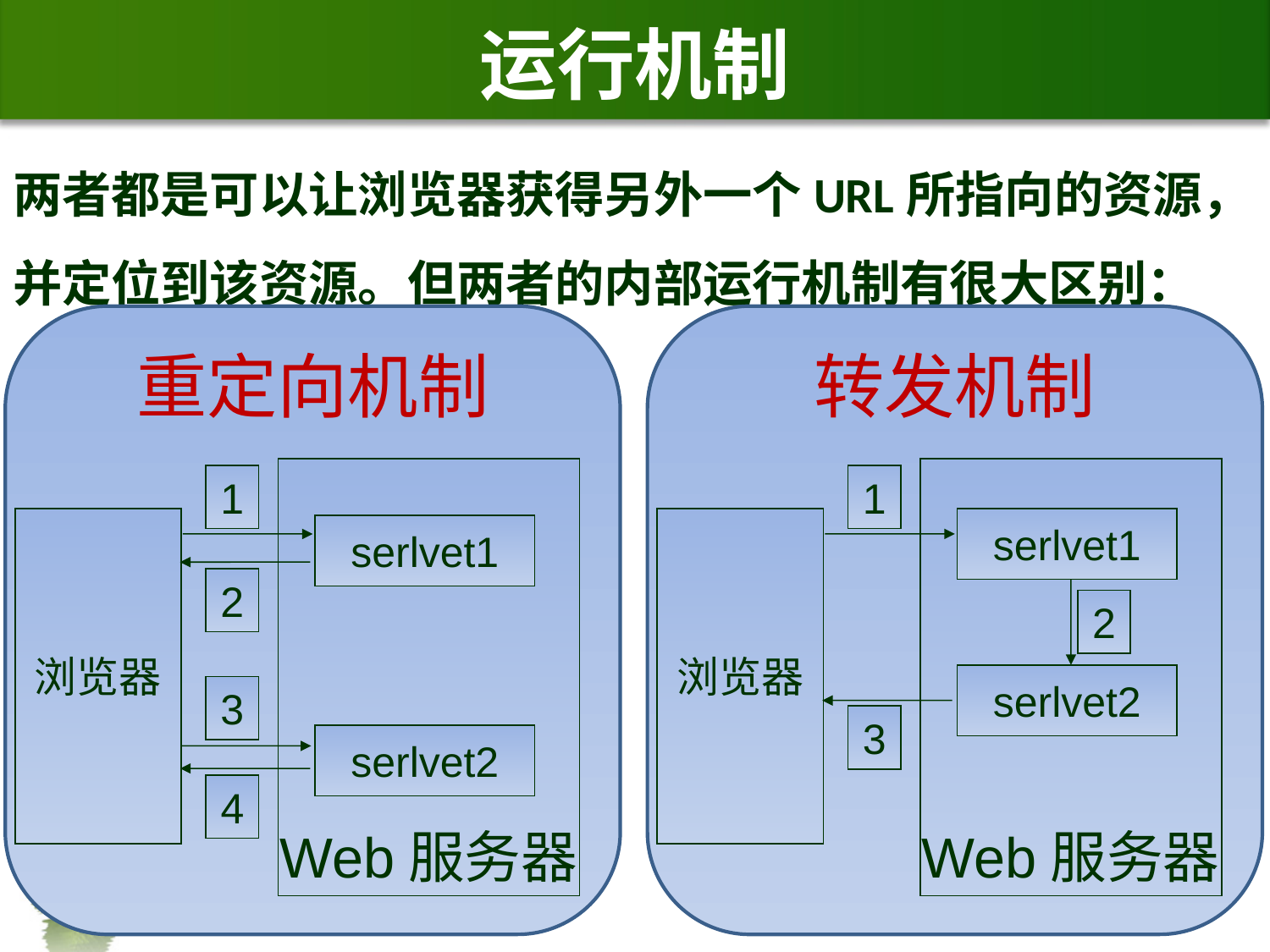

# 运行机制
两者都是可以让浏览器获得另外一个URL所指向的资源，并定位到该资源。但两者的内部运行机制有很大区别：
重定向机制
Web服务器
serlvet1
serlvet2
1
浏览器

2
3

4
转发机制
Web服务器
serlvet1
serlvet2
1
浏览器

2

3